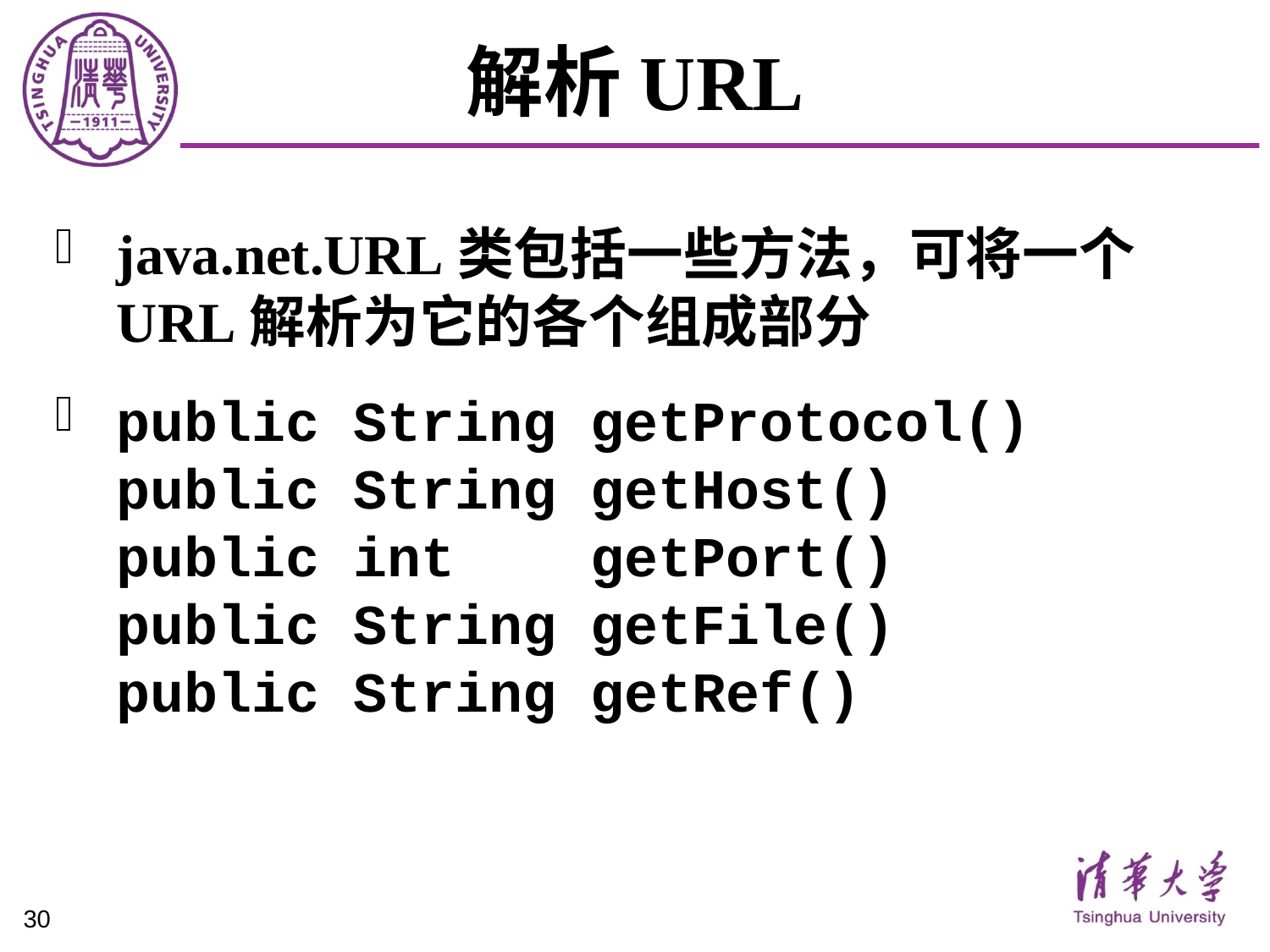

# 解析URL
java.net.URL类包括一些方法，可将一个URL解析为它的各个组成部分
public String getProtocol()
public String getHost()
public int    getPort()
public String getFile()
public String getRef()
30